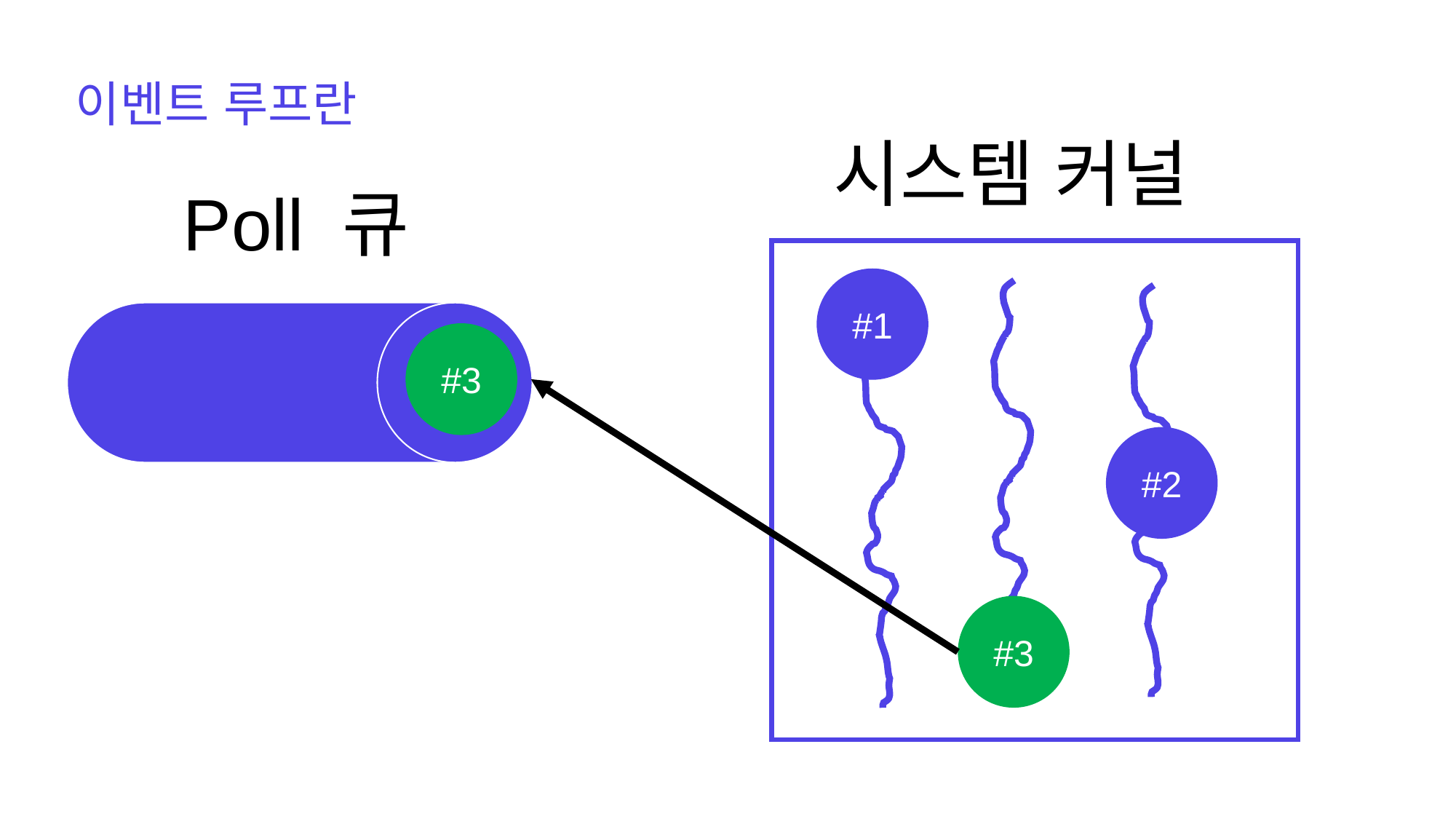

이벤트 루프란
시스템 커널
Poll 큐

#1

#3
#2
#3